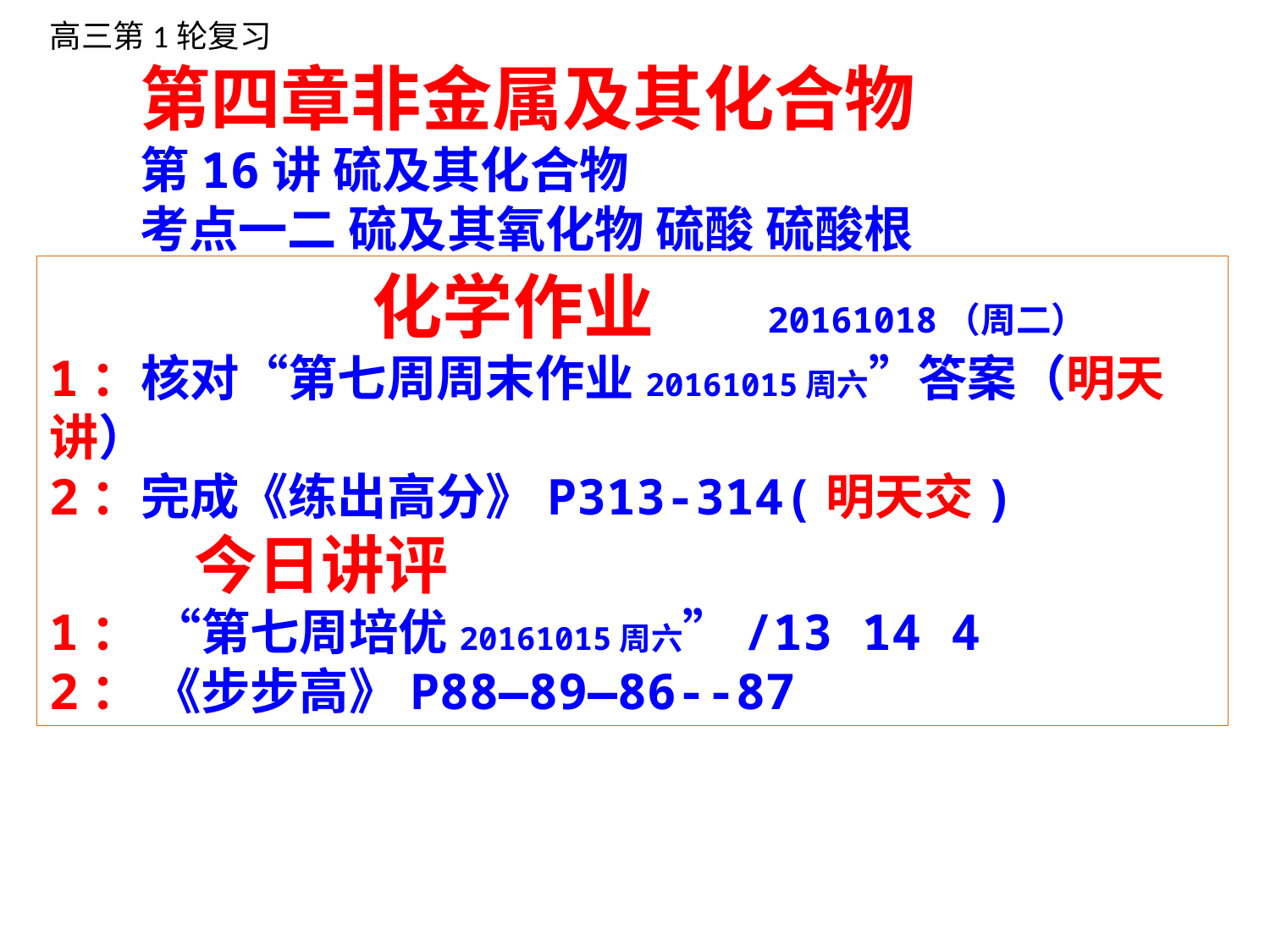

高三第1轮复习
       第四章非金属及其化合物
       第16讲 硫及其化合物
       考点一二 硫及其氧化物 硫酸 硫酸根
                   化学作业      20161018（周二）
1：核对“第七周周末作业20161015周六”答案（明天讲）
2：完成《练出高分》P313-314(明天交)
         今日讲评
1： “第七周培优20161015周六”/13 14 4
2： 《步步高》P88—89—86--87